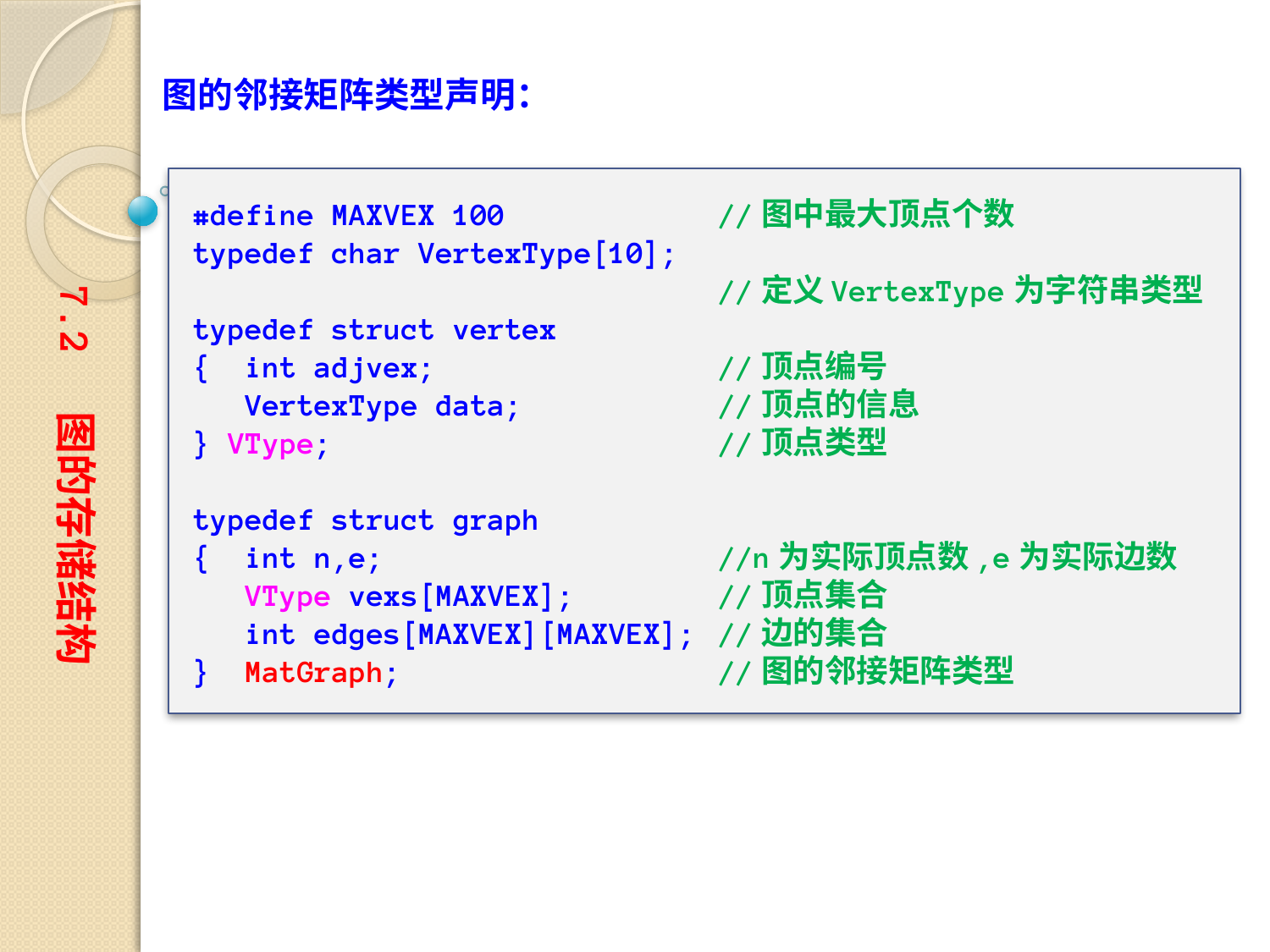

图的邻接矩阵类型声明：
#define MAXVEX 100	  	 //图中最大顶点个数
typedef char VertexType[10];
                      	 //定义VertexType为字符串类型
typedef struct vertex
{  int adjvex;			 //顶点编号
   VertexType data; 		 //顶点的信息
} VType;			 //顶点类型
typedef struct graph
{  int n,e;			 //n为实际顶点数,e为实际边数
   VType vexs[MAXVEX];	 //顶点集合
   int edges[MAXVEX][MAXVEX];	 //边的集合
}  MatGraph;			 //图的邻接矩阵类型
7.2  图的存储结构